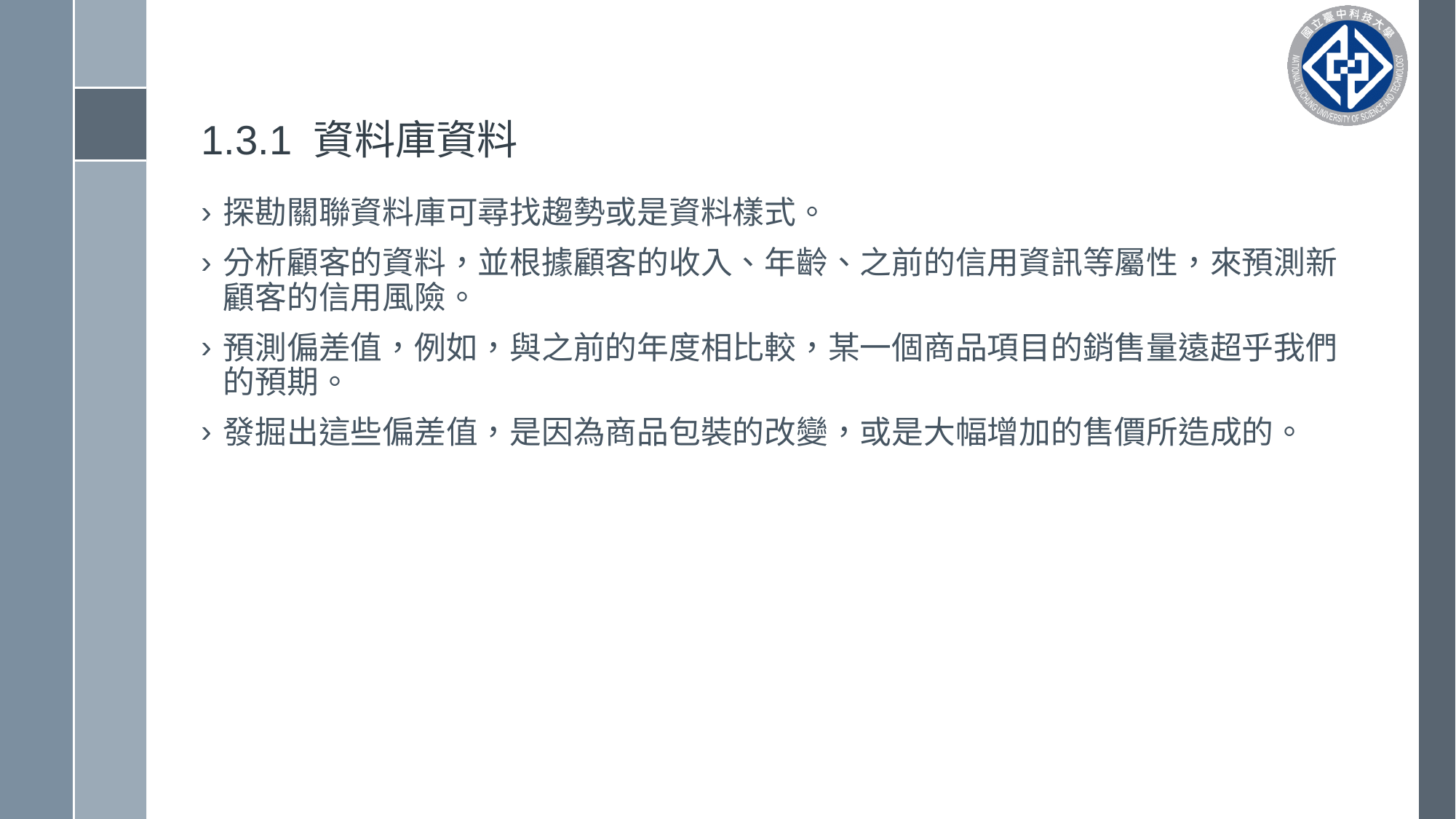

# 1.3.1 資料庫資料
探勘關聯資料庫可尋找趨勢或是資料樣式。
分析顧客的資料，並根據顧客的收入、年齡、之前的信用資訊等屬性，來預測新顧客的信用風險。
預測偏差值，例如，與之前的年度相比較，某一個商品項目的銷售量遠超乎我們的預期。
發掘出這些偏差值，是因為商品包裝的改變，或是大幅增加的售價所造成的。